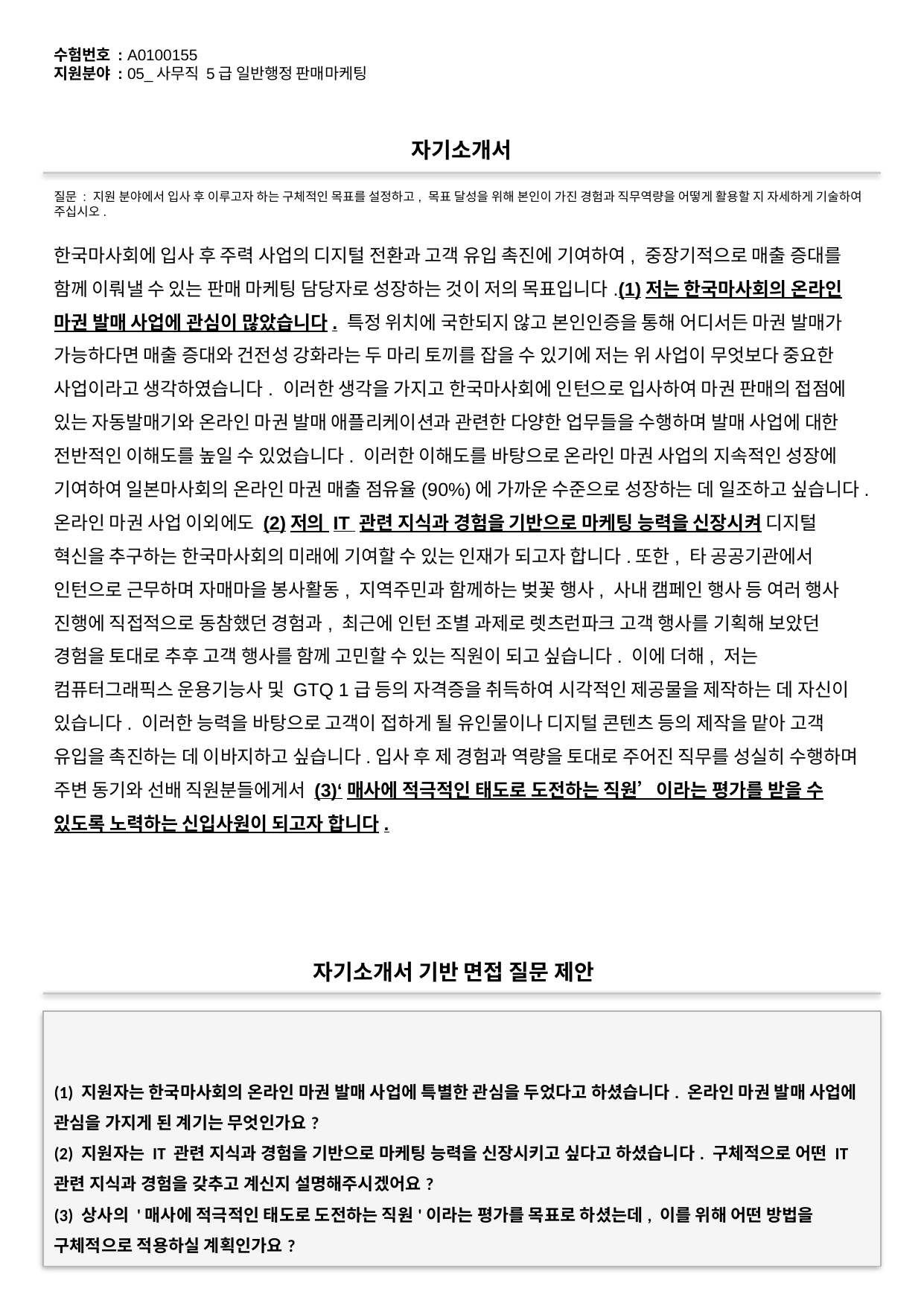

수험번호 : A0100155
지원분야 : 05_사무직 5급 일반행정 판매마케팅
#

자기소개서

질문 : 지원 분야에서 입사 후 이루고자 하는 구체적인 목표를 설정하고, 목표 달성을 위해 본인이 가진 경험과 직무역량을 어떻게 활용할 지 자세하게 기술하여 주십시오.

한국마사회에 입사 후 주력 사업의 디지털 전환과 고객 유입 촉진에 기여하여, 중장기적으로 매출 증대를 함께 이뤄낼 수 있는 판매 마케팅 담당자로 성장하는 것이 저의 목표입니다.(1)저는 한국마사회의 온라인 마권 발매 사업에 관심이 많았습니다. 특정 위치에 국한되지 않고 본인인증을 통해 어디서든 마권 발매가 가능하다면 매출 증대와 건전성 강화라는 두 마리 토끼를 잡을 수 있기에 저는 위 사업이 무엇보다 중요한 사업이라고 생각하였습니다. 이러한 생각을 가지고 한국마사회에 인턴으로 입사하여 마권 판매의 접점에 있는 자동발매기와 온라인 마권 발매 애플리케이션과 관련한 다양한 업무들을 수행하며 발매 사업에 대한 전반적인 이해도를 높일 수 있었습니다. 이러한 이해도를 바탕으로 온라인 마권 사업의 지속적인 성장에 기여하여 일본마사회의 온라인 마권 매출 점유율(90%)에 가까운 수준으로 성장하는 데 일조하고 싶습니다. 온라인 마권 사업 이외에도 (2)저의 IT 관련 지식과 경험을 기반으로 마케팅 능력을 신장시켜 디지털 혁신을 추구하는 한국마사회의 미래에 기여할 수 있는 인재가 되고자 합니다.또한, 타 공공기관에서 인턴으로 근무하며 자매마을 봉사활동, 지역주민과 함께하는 벚꽃 행사, 사내 캠페인 행사 등 여러 행사 진행에 직접적으로 동참했던 경험과, 최근에 인턴 조별 과제로 렛츠런파크 고객 행사를 기획해 보았던 경험을 토대로 추후 고객 행사를 함께 고민할 수 있는 직원이 되고 싶습니다. 이에 더해, 저는 컴퓨터그래픽스 운용기능사 및 GTQ 1급 등의 자격증을 취득하여 시각적인 제공물을 제작하는 데 자신이 있습니다. 이러한 능력을 바탕으로 고객이 접하게 될 유인물이나 디지털 콘텐츠 등의 제작을 맡아 고객 유입을 촉진하는 데 이바지하고 싶습니다.입사 후 제 경험과 역량을 토대로 주어진 직무를 성실히 수행하며 주변 동기와 선배 직원분들에게서 (3)‘매사에 적극적인 태도로 도전하는 직원’이라는 평가를 받을 수 있도록 노력하는 신입사원이 되고자 합니다.

자기소개서 기반 면접 질문 제안

(1) 지원자는 한국마사회의 온라인 마권 발매 사업에 특별한 관심을 두었다고 하셨습니다. 온라인 마권 발매 사업에 관심을 가지게 된 계기는 무엇인가요?
(2) 지원자는 IT 관련 지식과 경험을 기반으로 마케팅 능력을 신장시키고 싶다고 하셨습니다. 구체적으로 어떤 IT 관련 지식과 경험을 갖추고 계신지 설명해주시겠어요?
(3) 상사의 '매사에 적극적인 태도로 도전하는 직원'이라는 평가를 목표로 하셨는데, 이를 위해 어떤 방법을 구체적으로 적용하실 계획인가요?